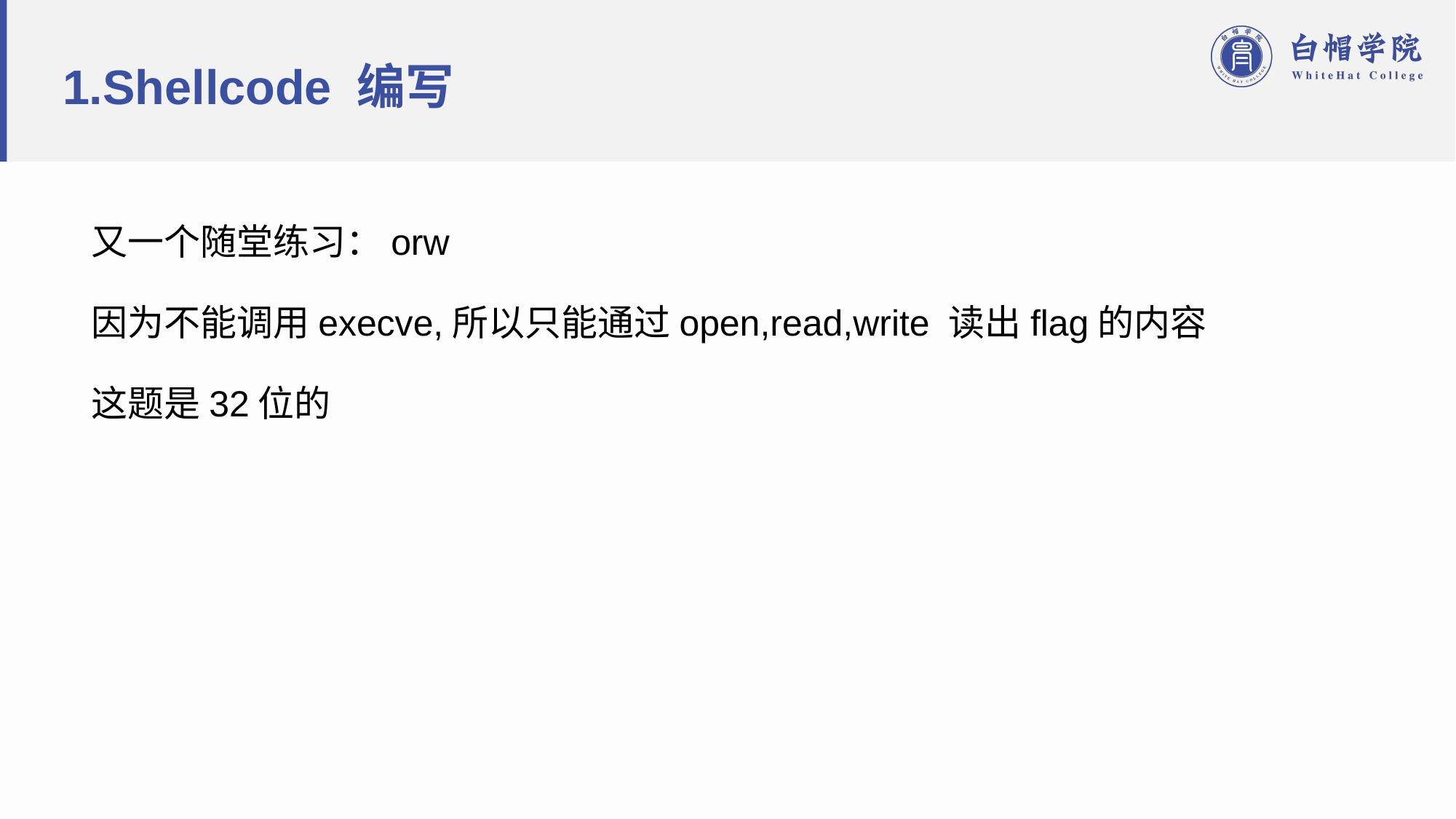

# 1.Shellcode 编写
又一个随堂练习：orw
因为不能调用execve,所以只能通过open,read,write 读出flag的内容
这题是32位的